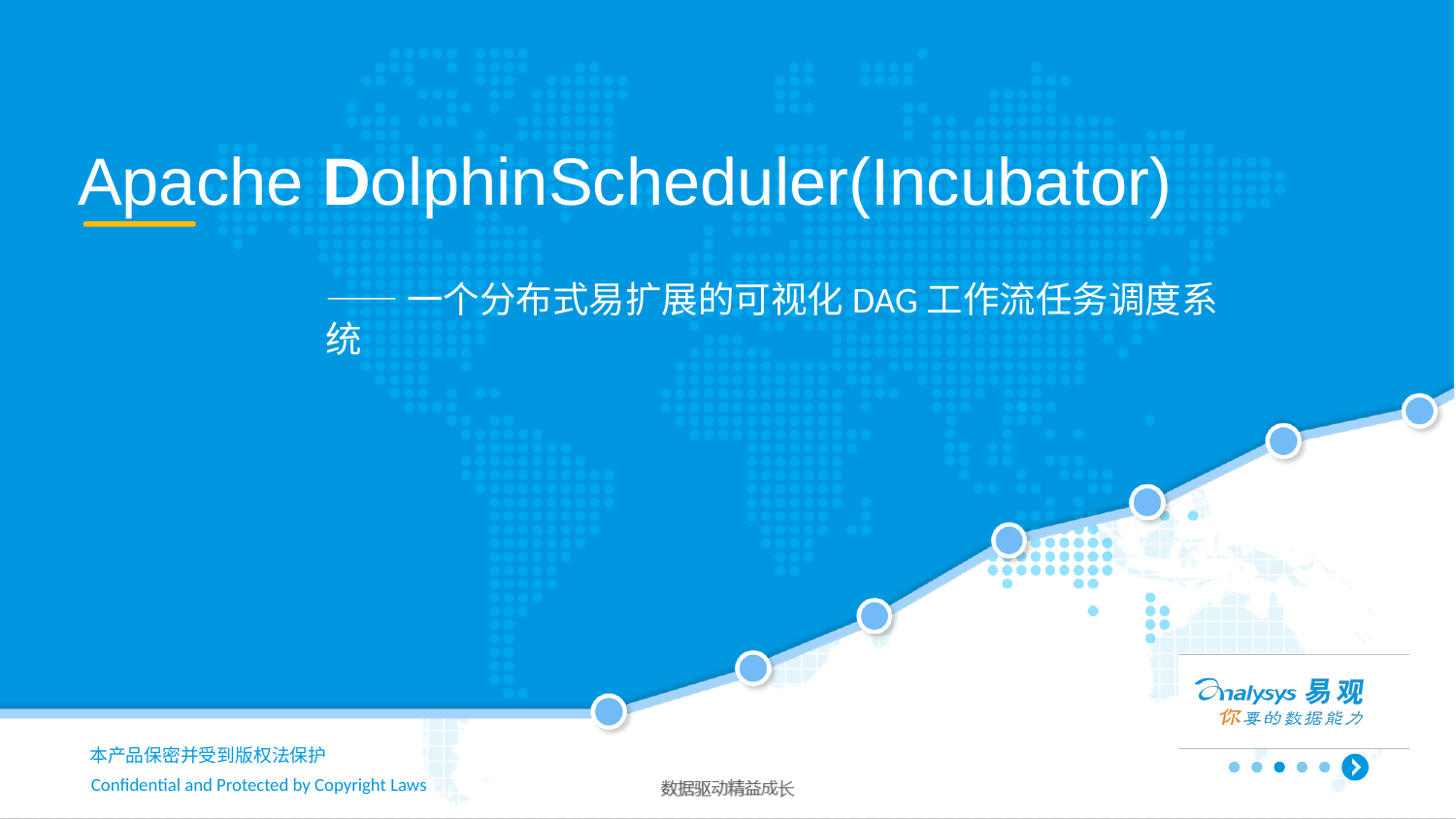

Apache DolphinScheduler(Incubator)

——一个分布式易扩展的可视化DAG工作流任务调度系统
本产品保密并受到版权法保护

Confidential and Protected by Copyright Laws